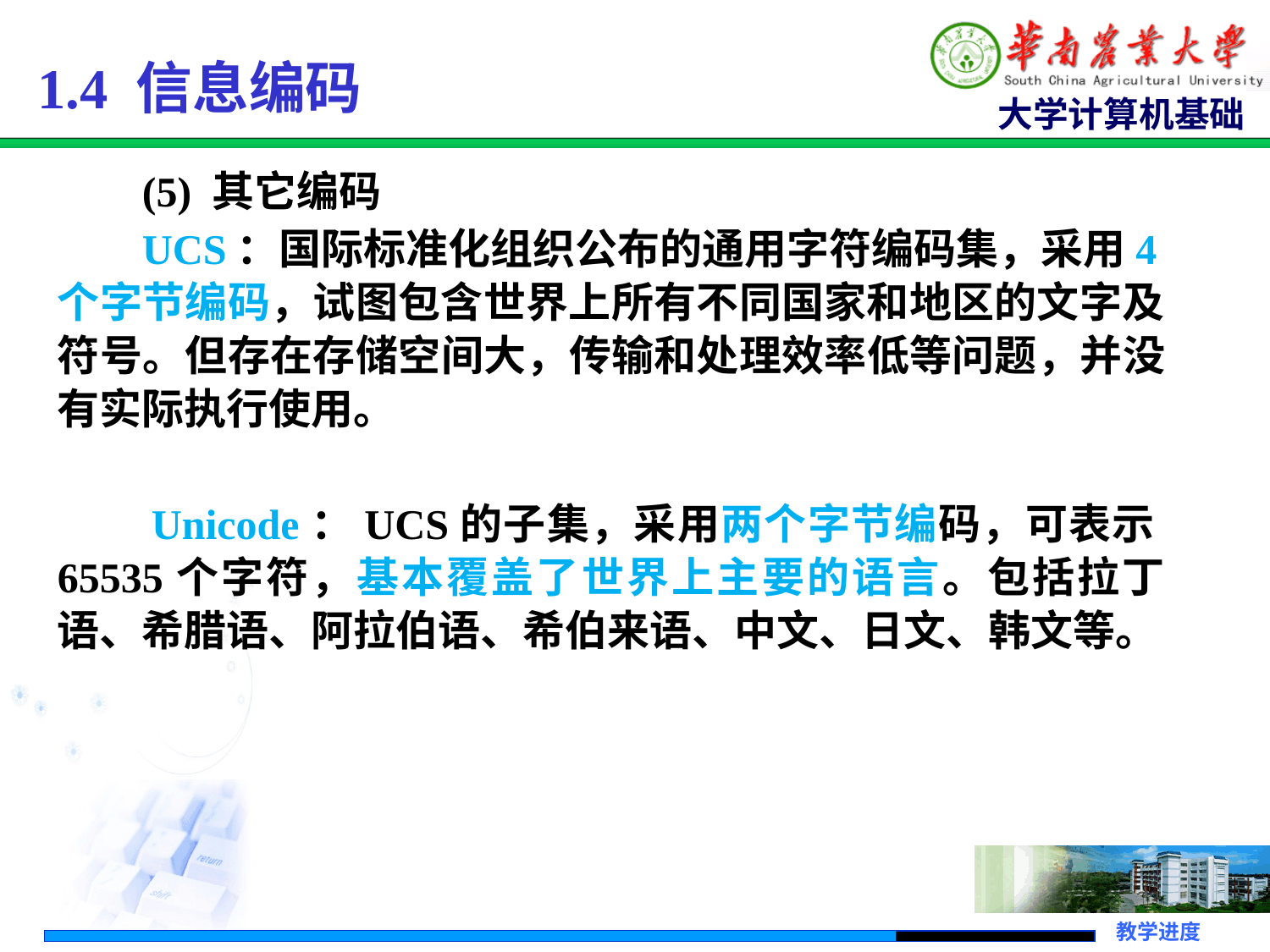

1.4 信息编码
        (5) 其它编码
        UCS：国际标准化组织公布的通用字符编码集，采用4个字节编码，试图包含世界上所有不同国家和地区的文字及符号。但存在存储空间大，传输和处理效率低等问题，并没有实际执行使用。

        Unicode：UCS的子集，采用两个字节编码，可表示65535个字符，基本覆盖了世界上主要的语言。包括拉丁语、希腊语、阿拉伯语、希伯来语、中文、日文、韩文等。